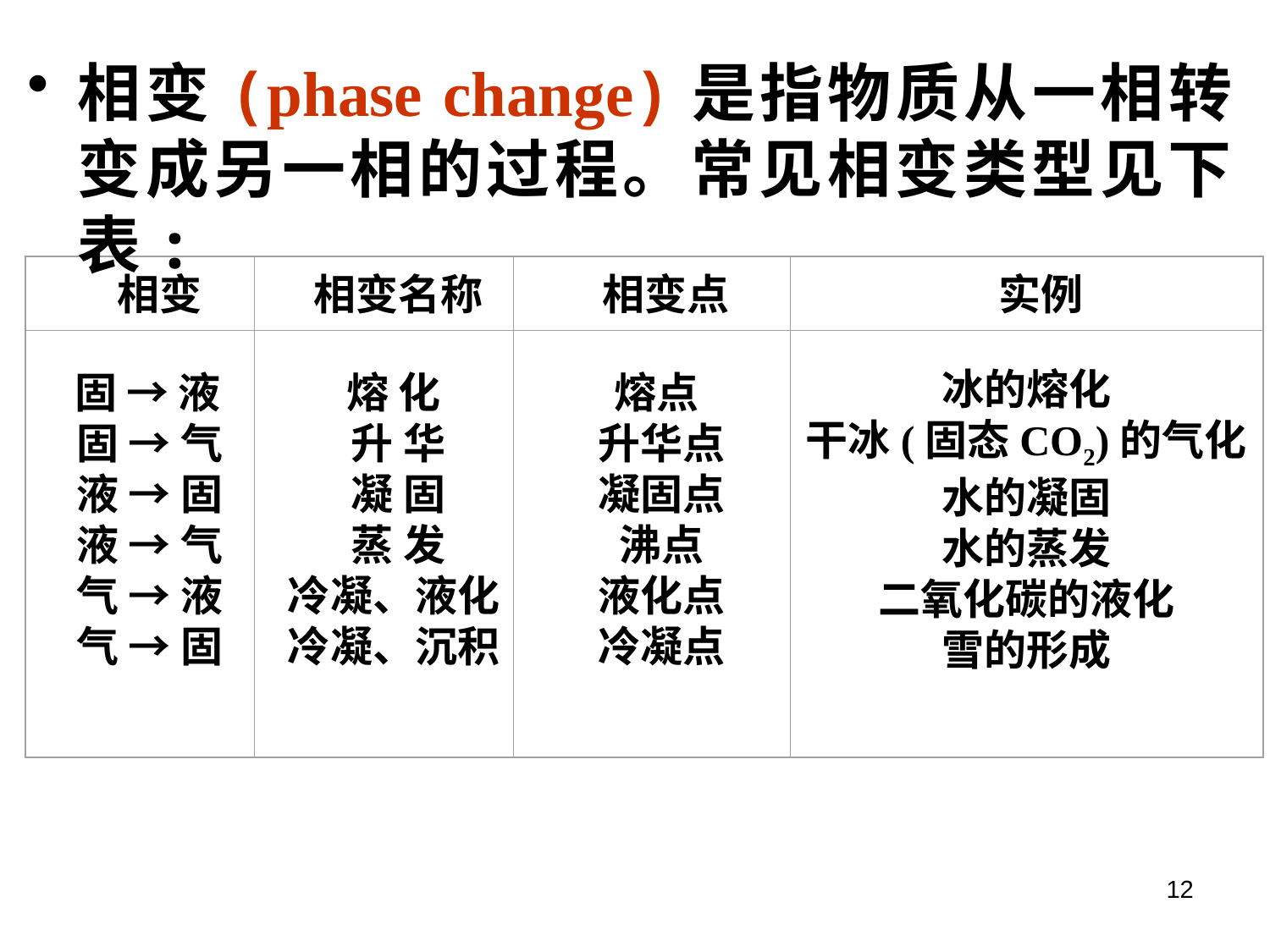

相变(phase change)是指物质从一相转变成另一相的过程。常见相变类型见下表:
   相变

  相变名称

  相变点

  实例

 固 → 液
 固 → 气
 液 → 固
 液 → 气
 气 → 液
 气 → 固

  熔 化
  升 华
  凝 固
  蒸 发
 冷凝、液化
 冷凝、沉积

 熔点
 升华点
 凝固点
 沸点
 液化点
 冷凝点

冰的熔化
干冰(固态CO2)的气化
水的凝固
水的蒸发
二氧化碳的液化
雪的形成

12